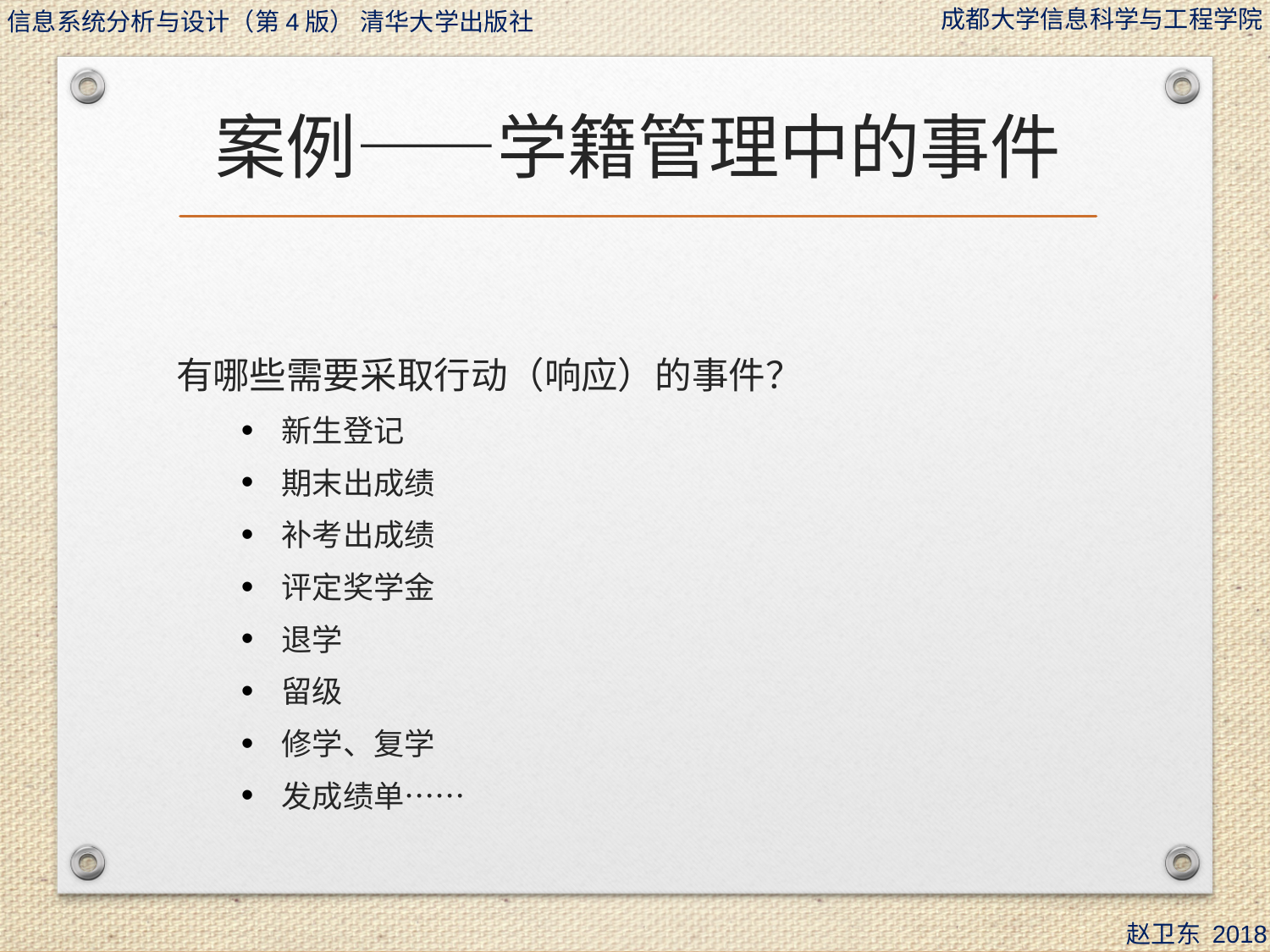

# 案例——学籍管理中的事件
有哪些需要采取行动（响应）的事件？
新生登记
期末出成绩
补考出成绩
评定奖学金
退学
留级
修学、复学
发成绩单……